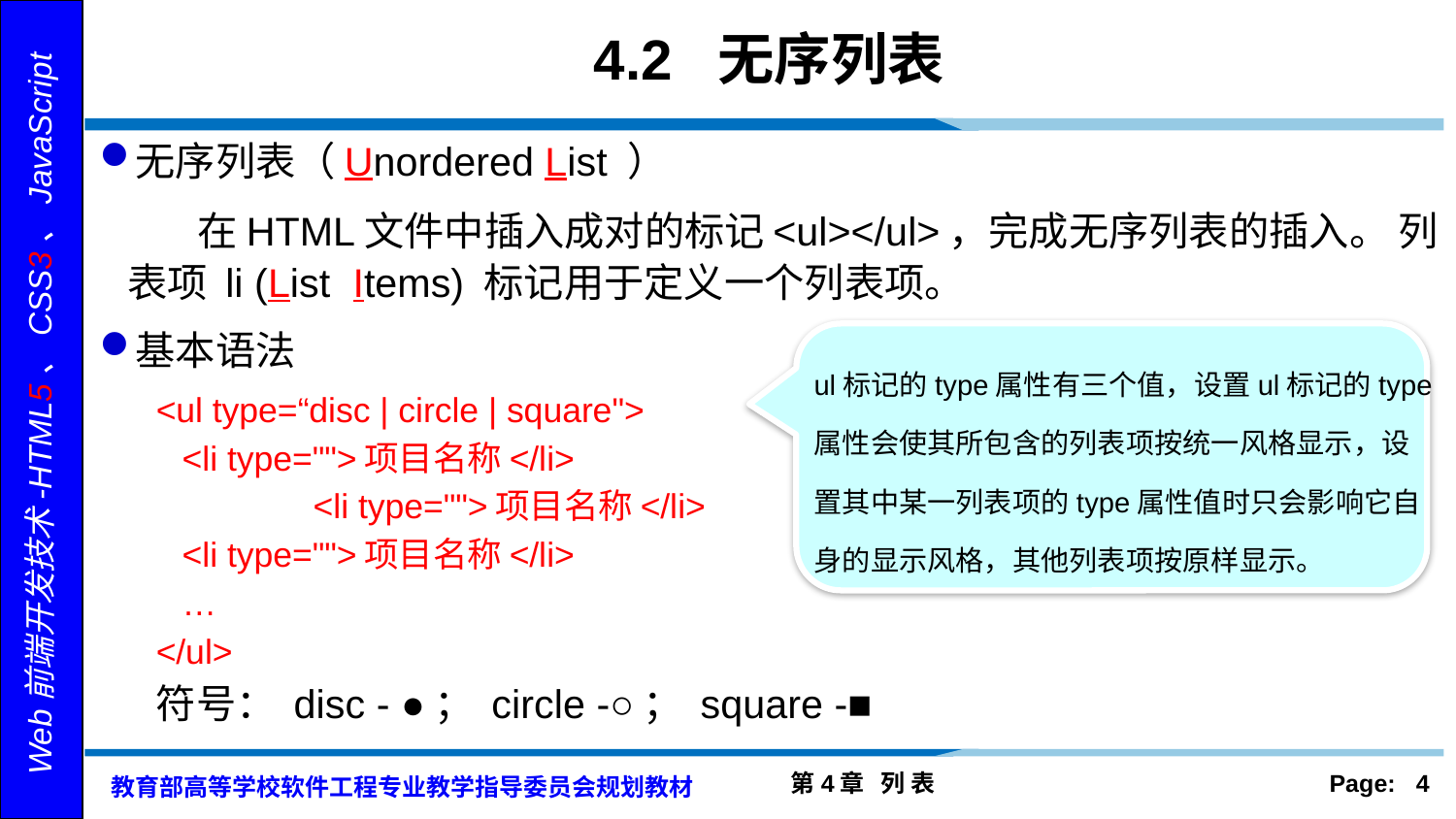

# 4.2  无序列表
无序列表（Unordered List ）
          在HTML文件中插入成对的标记<ul></ul>，完成无序列表的插入。 列表项 li (List  Items) 标记用于定义一个列表项。
基本语法
<ul type=“disc | circle | square">
		<li type="">项目名称</li>
    	<li type="">项目名称</li>
		<li type="">项目名称</li>
		…
</ul>
符号： disc - ●； circle -○； square -■

ul标记的type属性有三个值，设置ul标记的type属性会使其所包含的列表项按统一风格显示，设置其中某一列表项的type属性值时只会影响它自身的显示风格，其他列表项按原样显示。